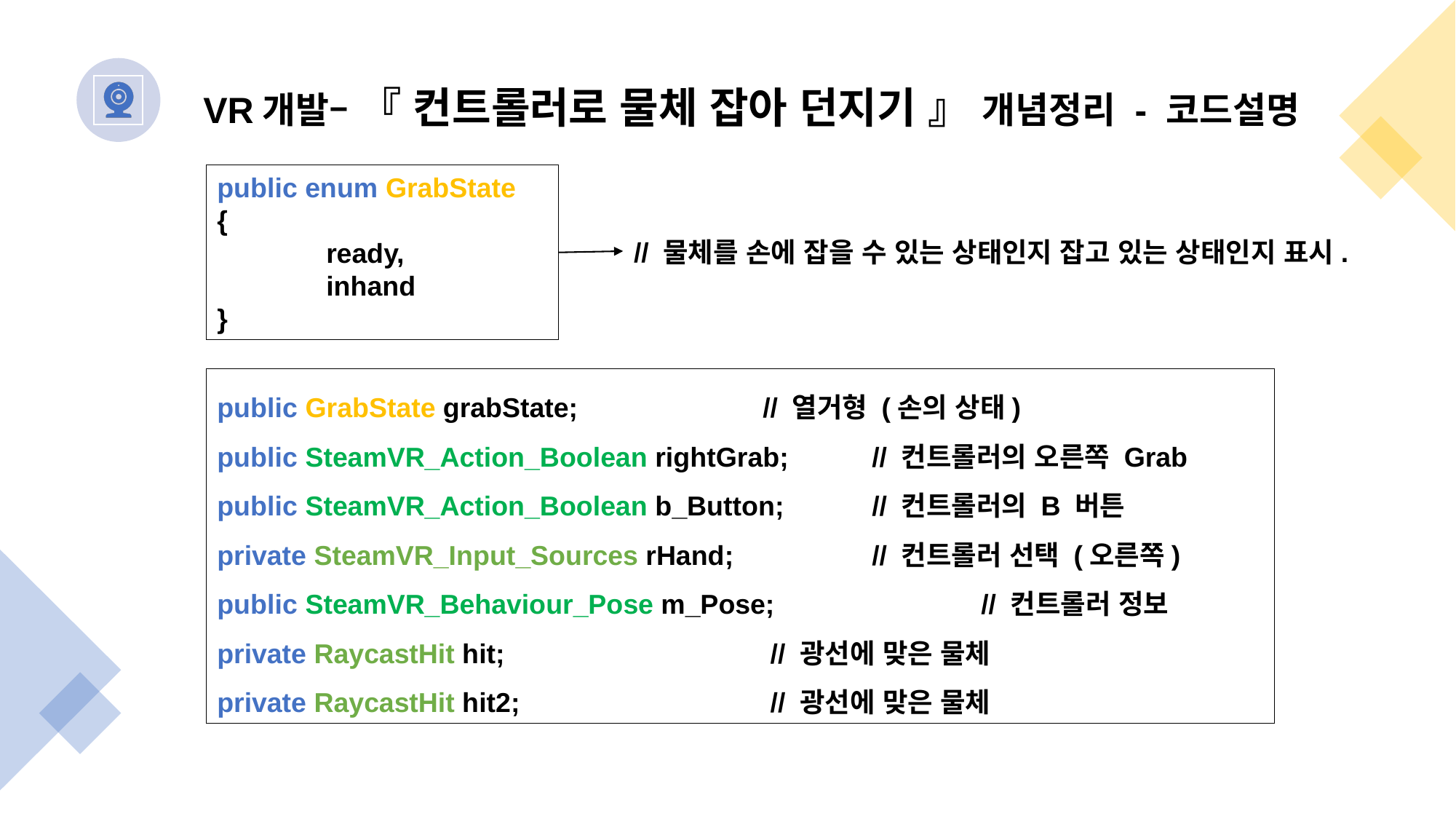

VR개발– 『 컨트롤러로 물체 잡아 던지기 』 개념정리 - 코드설명
public enum GrabState
{
	ready,
	inhand
}
// 물체를 손에 잡을 수 있는 상태인지 잡고 있는 상태인지 표시.
public GrabState grabState;		// 열거형 (손의 상태)
public SteamVR_Action_Boolean rightGrab; 	// 컨트롤러의 오른쪽 Grab
public SteamVR_Action_Boolean b_Button;	// 컨트롤러의 B 버튼
private SteamVR_Input_Sources rHand;		// 컨트롤러 선택 (오른쪽)
public SteamVR_Behaviour_Pose m_Pose;		// 컨트롤러 정보
private RaycastHit hit;			 // 광선에 맞은 물체
private RaycastHit hit2;			 // 광선에 맞은 물체